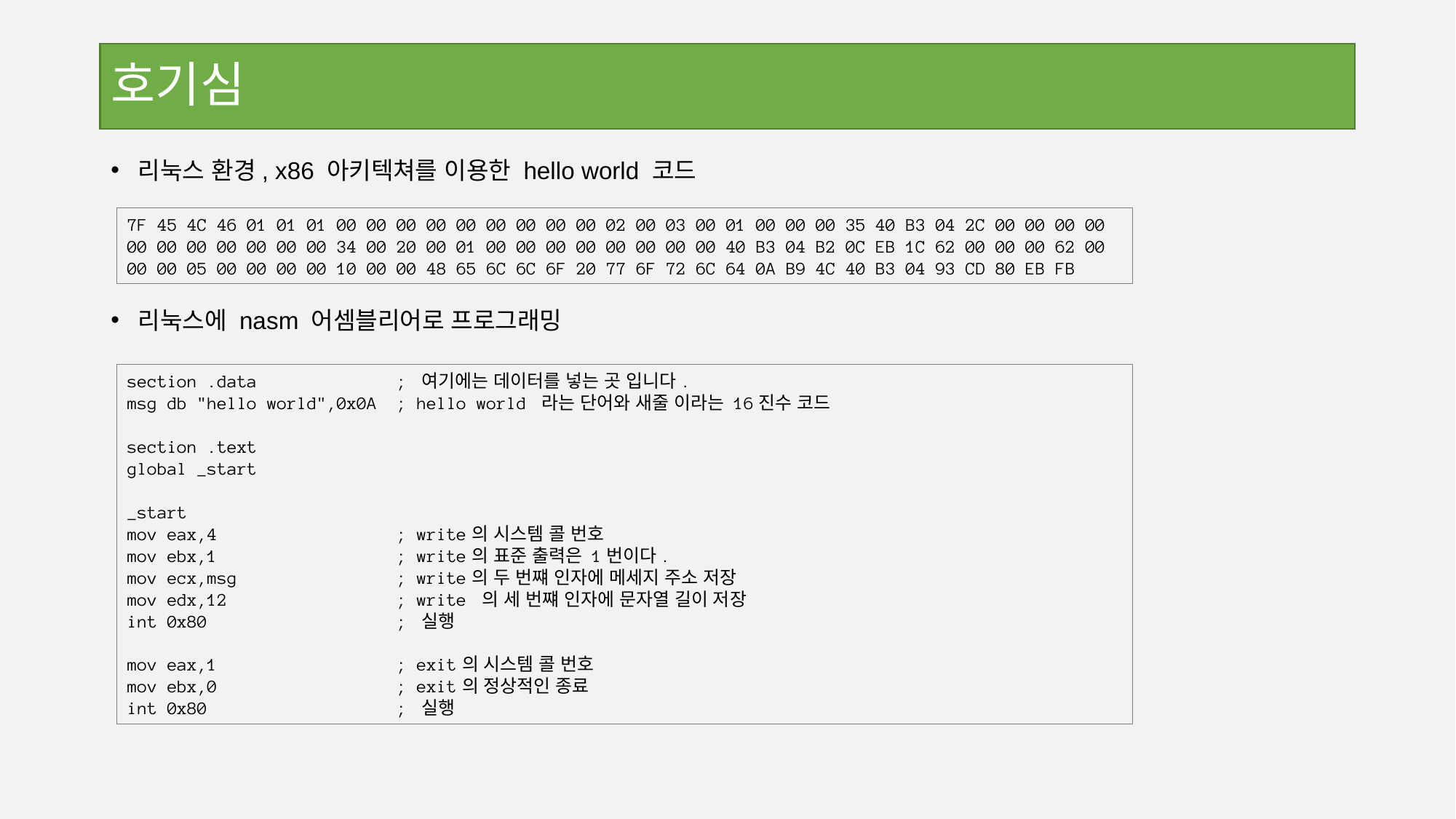

# 호기심
리눅스 환경, x86 아키텍쳐를 이용한 hello world 코드

리눅스에 nasm 어셈블리어로 프로그래밍
7F 45 4C 46 01 01 01 00 00 00 00 00 00 00 00 00 02 00 03 00 01 00 00 00 35 40 B3 04 2C 00 00 00 00 00 00 00 00 00 00 00 34 00 20 00 01 00 00 00 00 00 00 00 00 40 B3 04 B2 0C EB 1C 62 00 00 00 62 00 00 00 05 00 00 00 00 10 00 00 48 65 6C 6C 6F 20 77 6F 72 6C 64 0A B9 4C 40 B3 04 93 CD 80 EB FB
section .data              ; 여기에는 데이터를 넣는 곳 입니다.
msg db "hello world",0x0A  ; hello world 라는 단어와 새줄 이라는 16진수 코드

section .text
global _start

_start
mov eax,4                  ; write의 시스템 콜 번호
mov ebx,1                  ; write의 표준 출력은 1번이다.
mov ecx,msg                ; write의 두 번쨰 인자에 메세지 주소 저장
mov edx,12                 ; write 의 세 번쨰 인자에 문자열 길이 저장
int 0x80                   ; 실행
mov eax,1                  ; exit의 시스템 콜 번호
mov ebx,0                  ; exit의 정상적인 종료
int 0x80                   ; 실행